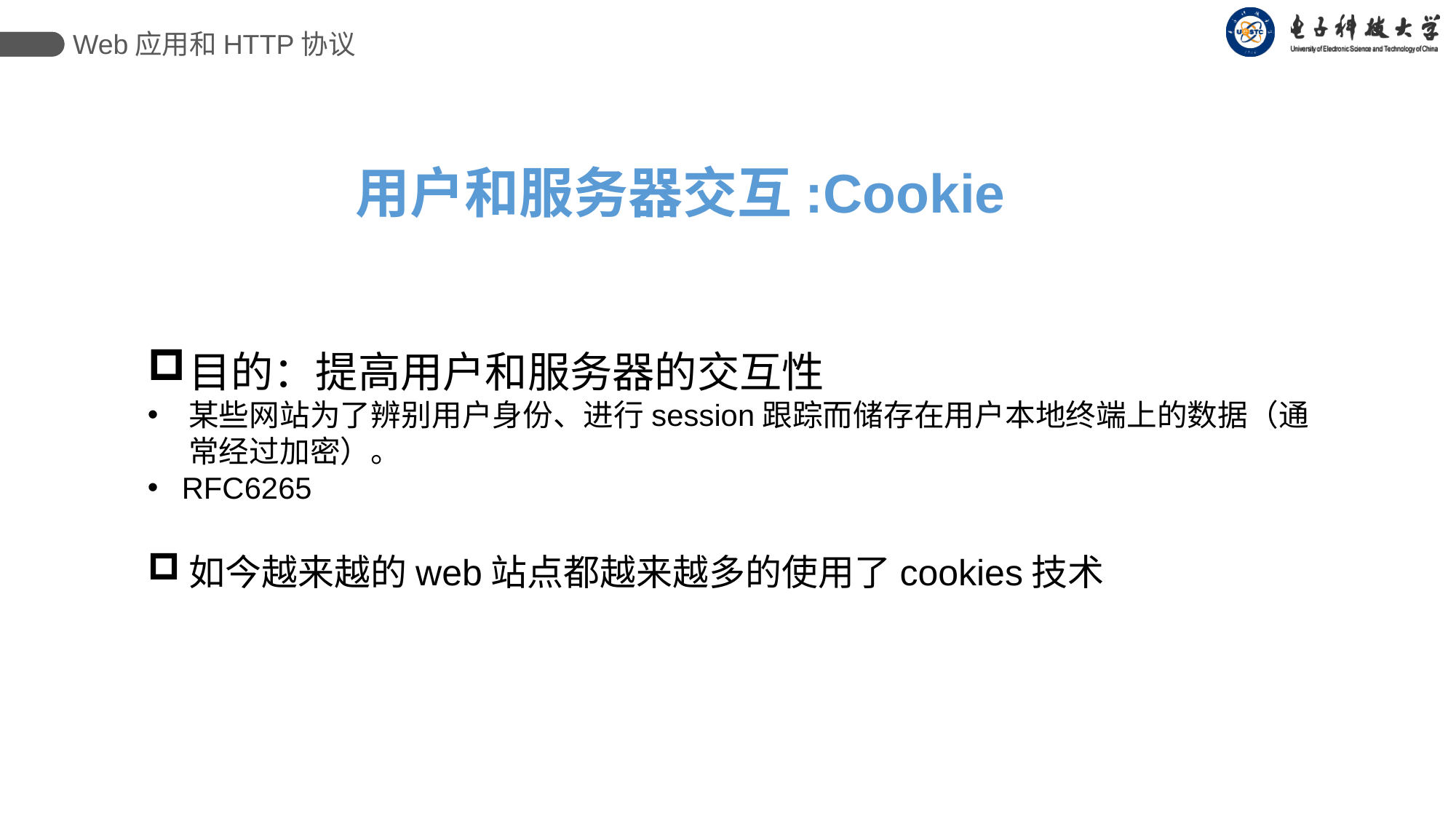

Web应用和HTTP协议
用户和服务器交互:Cookie
目的：提高用户和服务器的交互性
某些网站为了辨别用户身份、进行session跟踪而储存在用户本地终端上的数据（通常经过加密）。
RFC6265

如今越来越的web站点都越来越多的使用了cookies技术